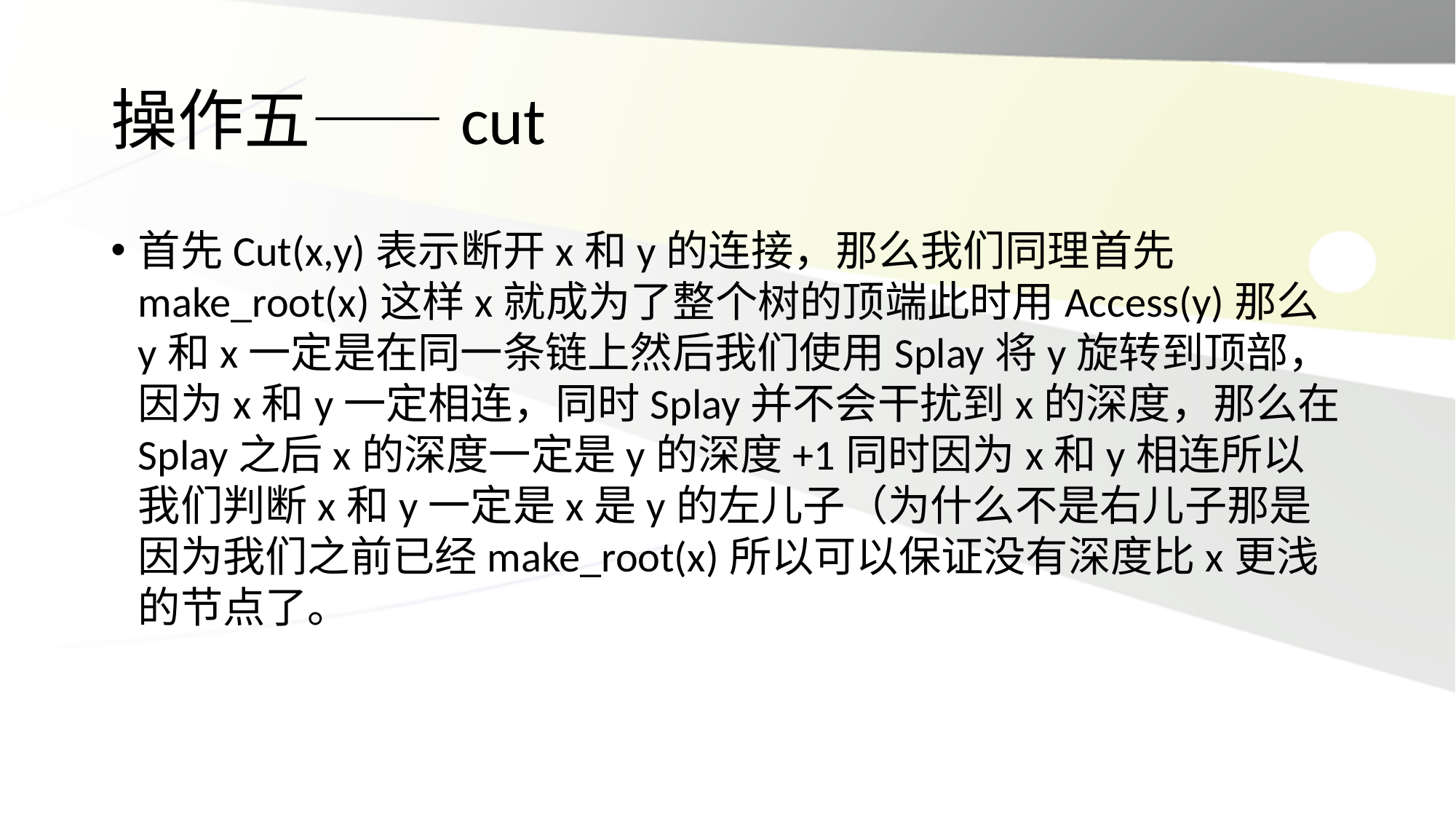

# 操作五——cut
首先Cut(x,y)表示断开x和y的连接，那么我们同理首先make_root(x)这样x就成为了整个树的顶端此时用Access(y)那么y和x一定是在同一条链上然后我们使用Splay将y旋转到顶部，因为x和y一定相连，同时Splay并不会干扰到x的深度，那么在Splay之后x的深度一定是y的深度+1同时因为x和y相连所以我们判断x和y一定是x是y的左儿子（为什么不是右儿子那是因为我们之前已经make_root(x)所以可以保证没有深度比x更浅的节点了。